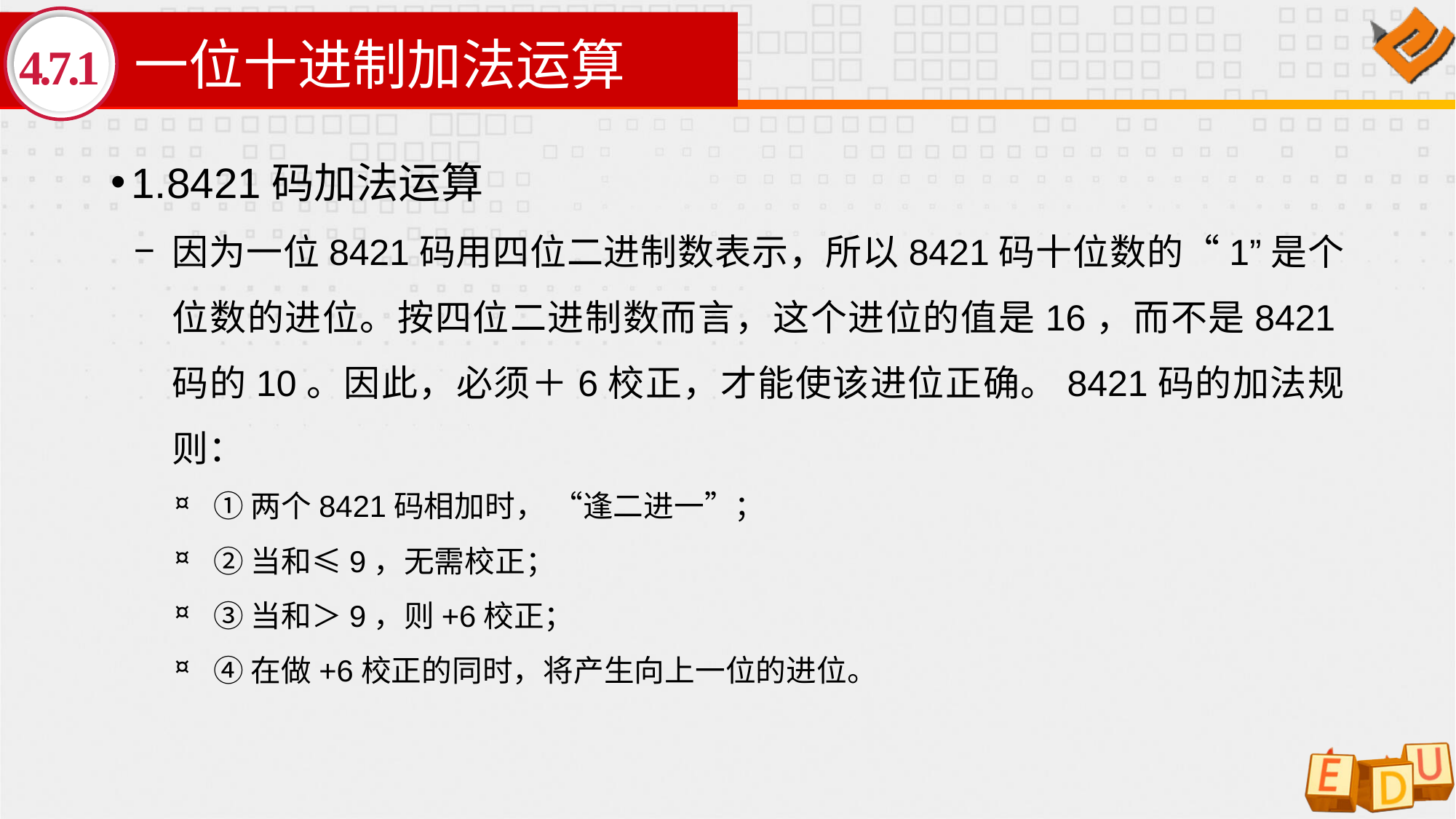

# 一位十进制加法运算
4.7.1
1.8421码加法运算
因为一位8421码用四位二进制数表示，所以8421码十位数的“1”是个位数的进位。按四位二进制数而言，这个进位的值是16，而不是8421码的10。因此，必须＋6校正，才能使该进位正确。8421码的加法规则：
①两个8421码相加时， “逢二进一”；
②当和≤9，无需校正；
③当和＞9，则+6校正；
④在做+6校正的同时，将产生向上一位的进位。